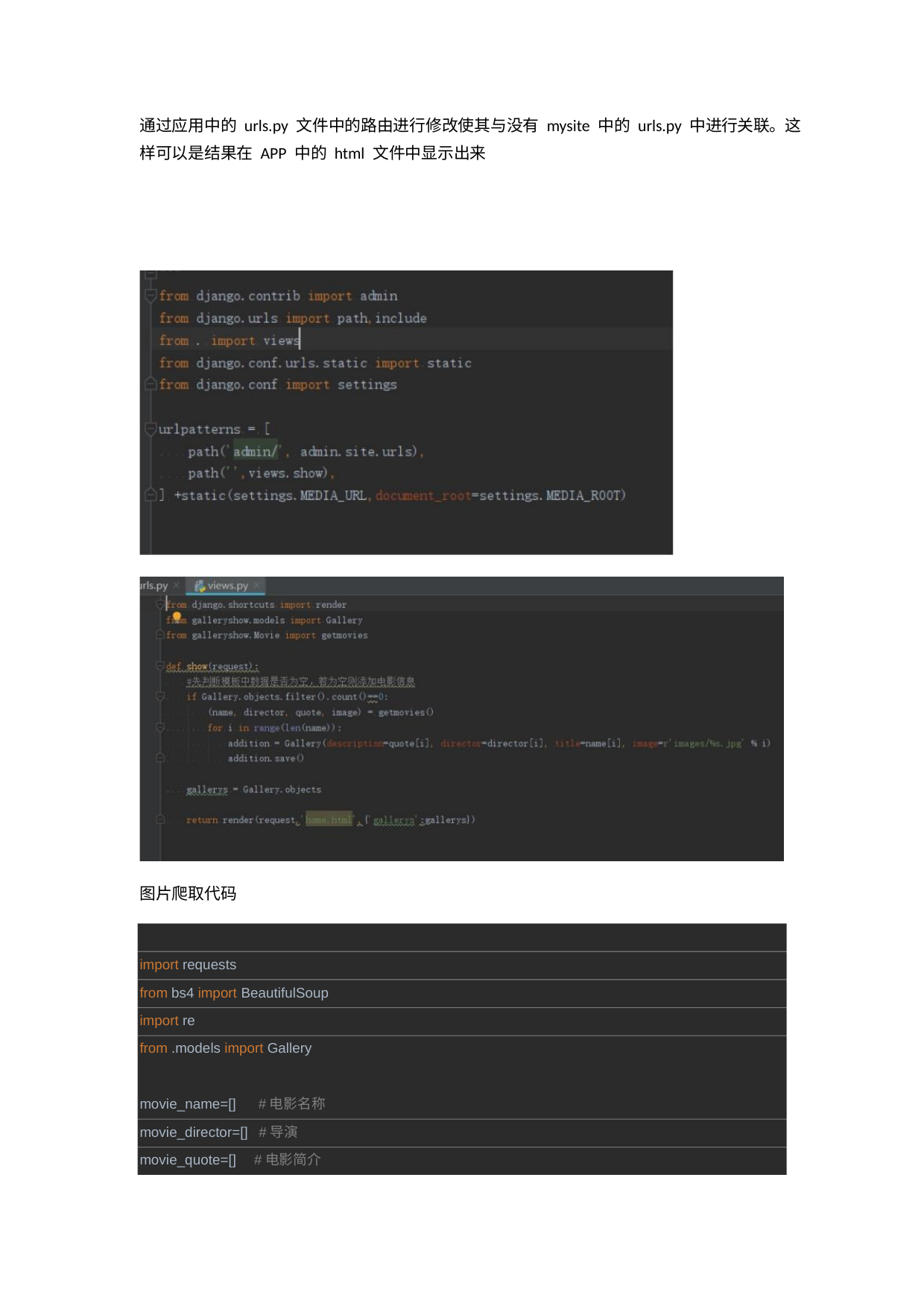

通过应用中的 urls.py 文件中的路由进行修改使其与没有 mysite 中的 urls.py 中进行关联。这
样可以是结果在 APP 中的 html 文件中显示出来

图片爬取代码

import requests
from bs4 import BeautifulSoup
import re
from .models import Gallery
movie_name=[]
#电影名称
movie_director=[] #导演
movie_quote=[] #电影简介